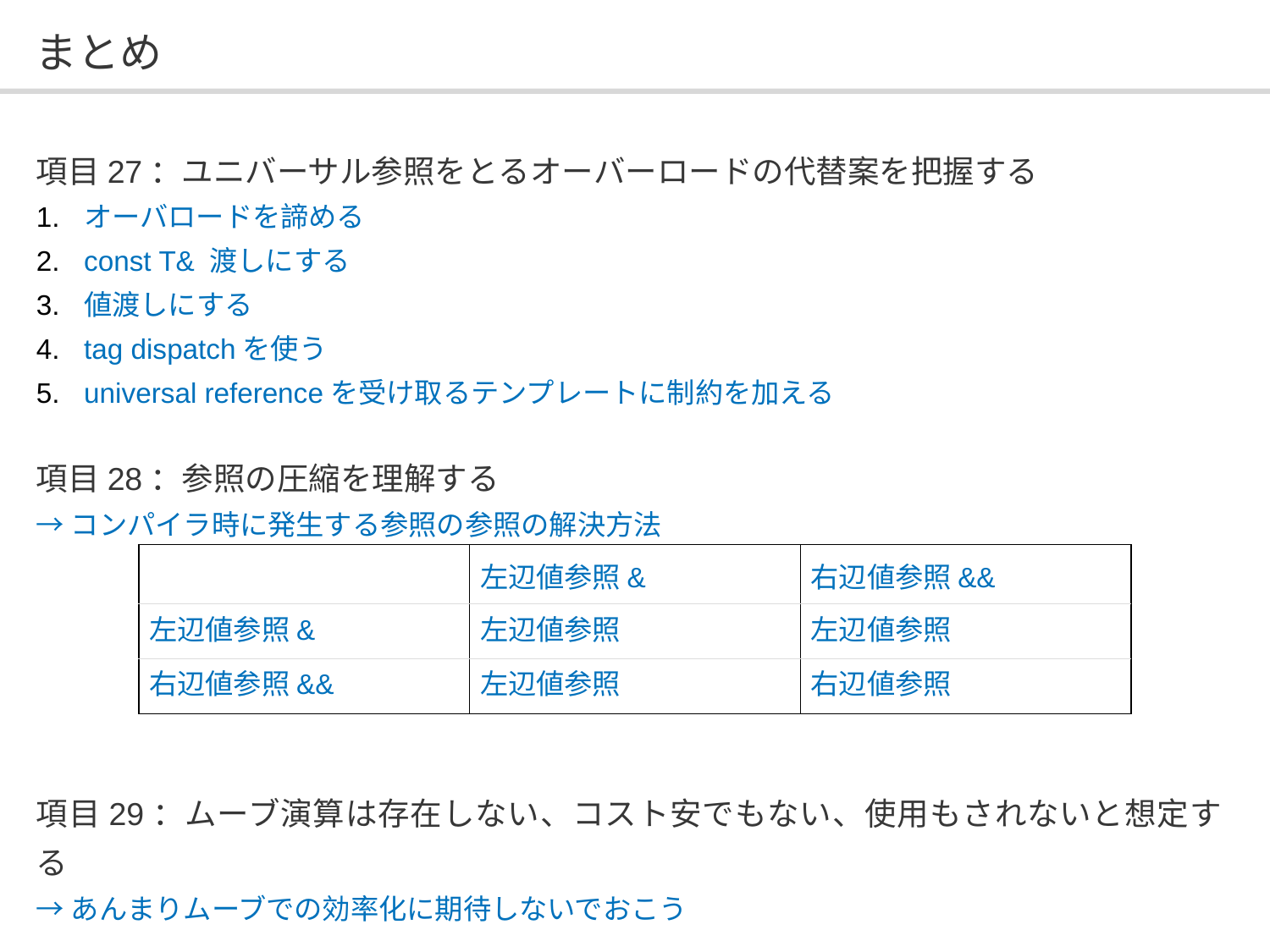

# まとめ
項目27：ユニバーサル参照をとるオーバーロードの代替案を把握する
オーバロードを諦める
const T& 渡しにする
値渡しにする
tag dispatchを使う
universal referenceを受け取るテンプレートに制約を加える

項目28：参照の圧縮を理解する
→コンパイラ時に発生する参照の参照の解決方法

項目29：ムーブ演算は存在しない、コスト安でもない、使用もされないと想定する
→あんまりムーブでの効率化に期待しないでおこう
|  | 左辺値参照& | 右辺値参照&& |
| --- | --- | --- |
| 左辺値参照& | 左辺値参照 | 左辺値参照 |
| 右辺値参照&& | 左辺値参照 | 右辺値参照 |